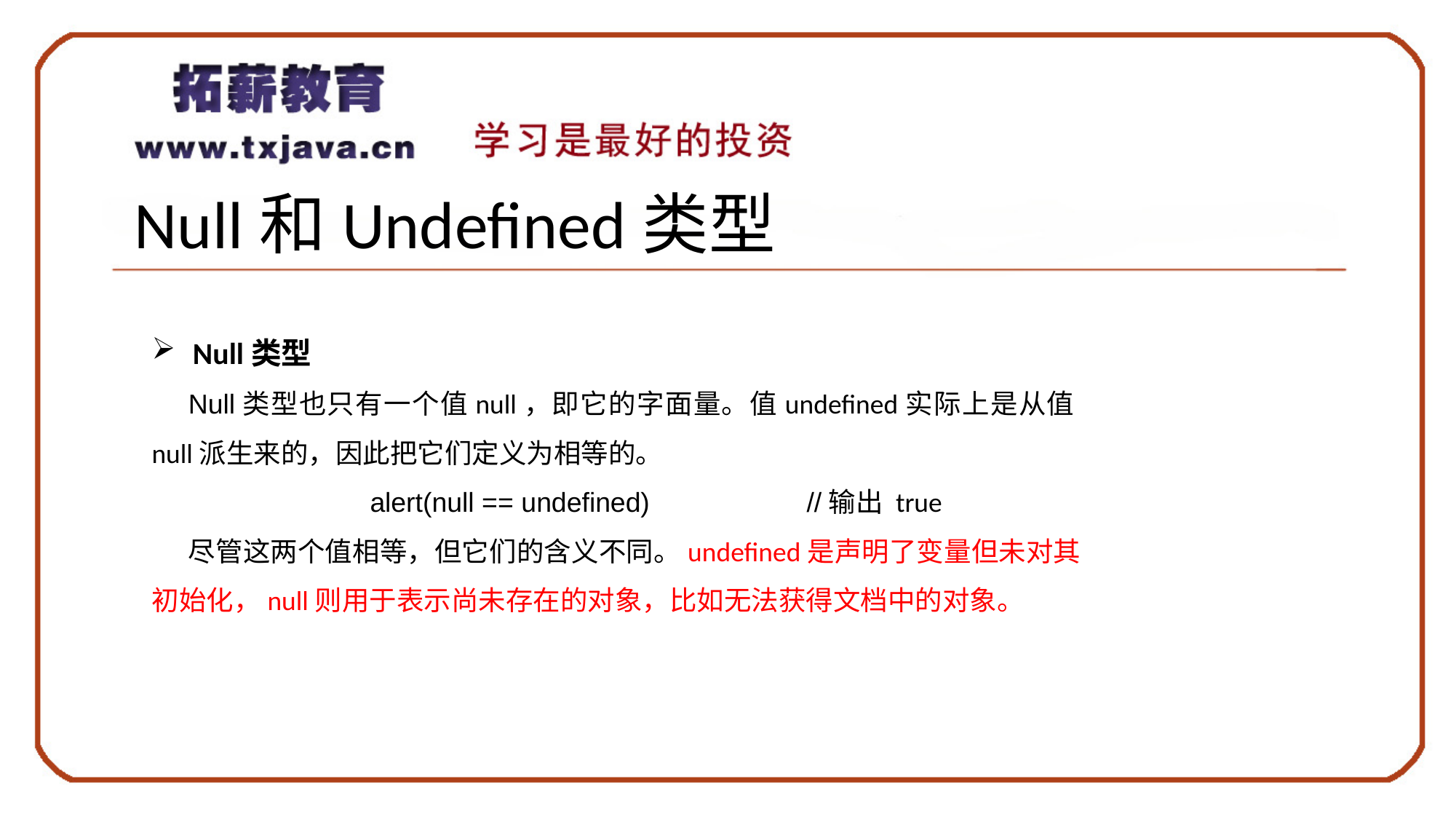

# Null和Undefined类型
Null类型
Null类型也只有一个值null，即它的字面量。值undefined实际上是从值null派生来的，因此把它们定义为相等的。
		alert(null == undefined)		//输出 true
尽管这两个值相等，但它们的含义不同。undefined是声明了变量但未对其初始化，null则用于表示尚未存在的对象，比如无法获得文档中的对象。